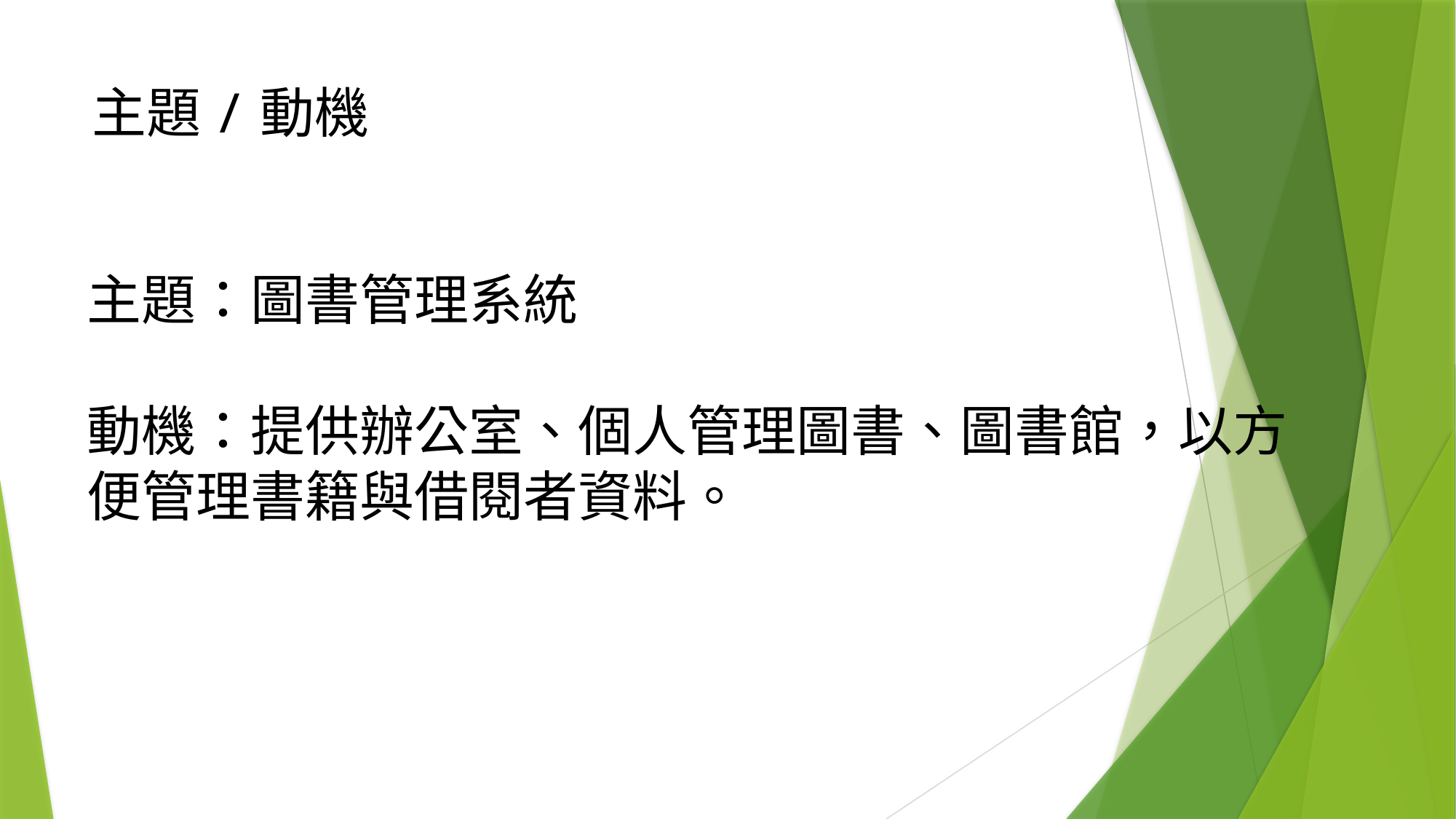

# 主題/動機
主題：圖書管理系統

動機：提供辦公室、個人管理圖書、圖書館，以方便管理書籍與借閱者資料。